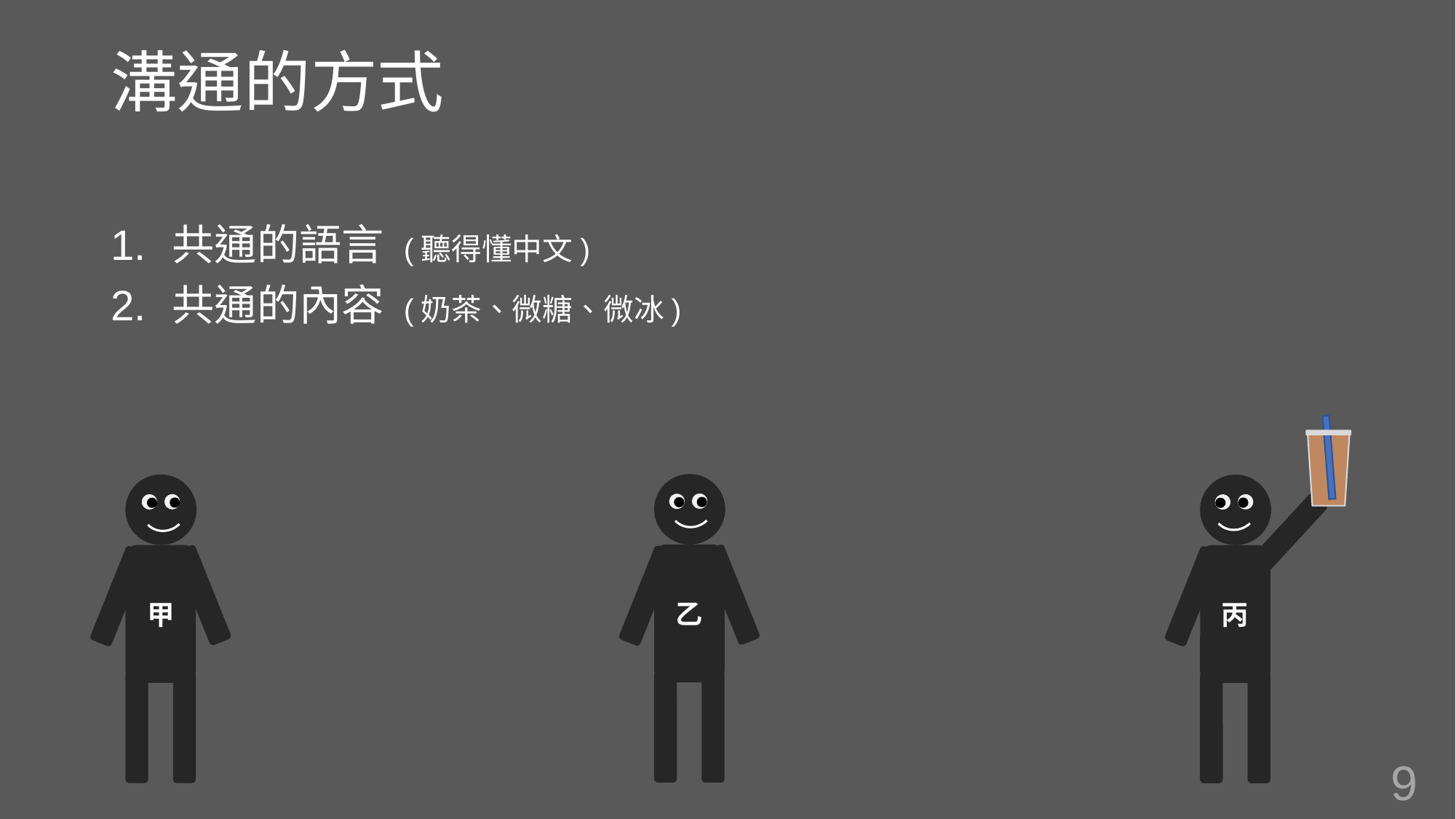

溝通的方式
共通的語言 (聽得懂中文)
共通的內容 (奶茶、微糖、微冰)

乙

甲

丙

9